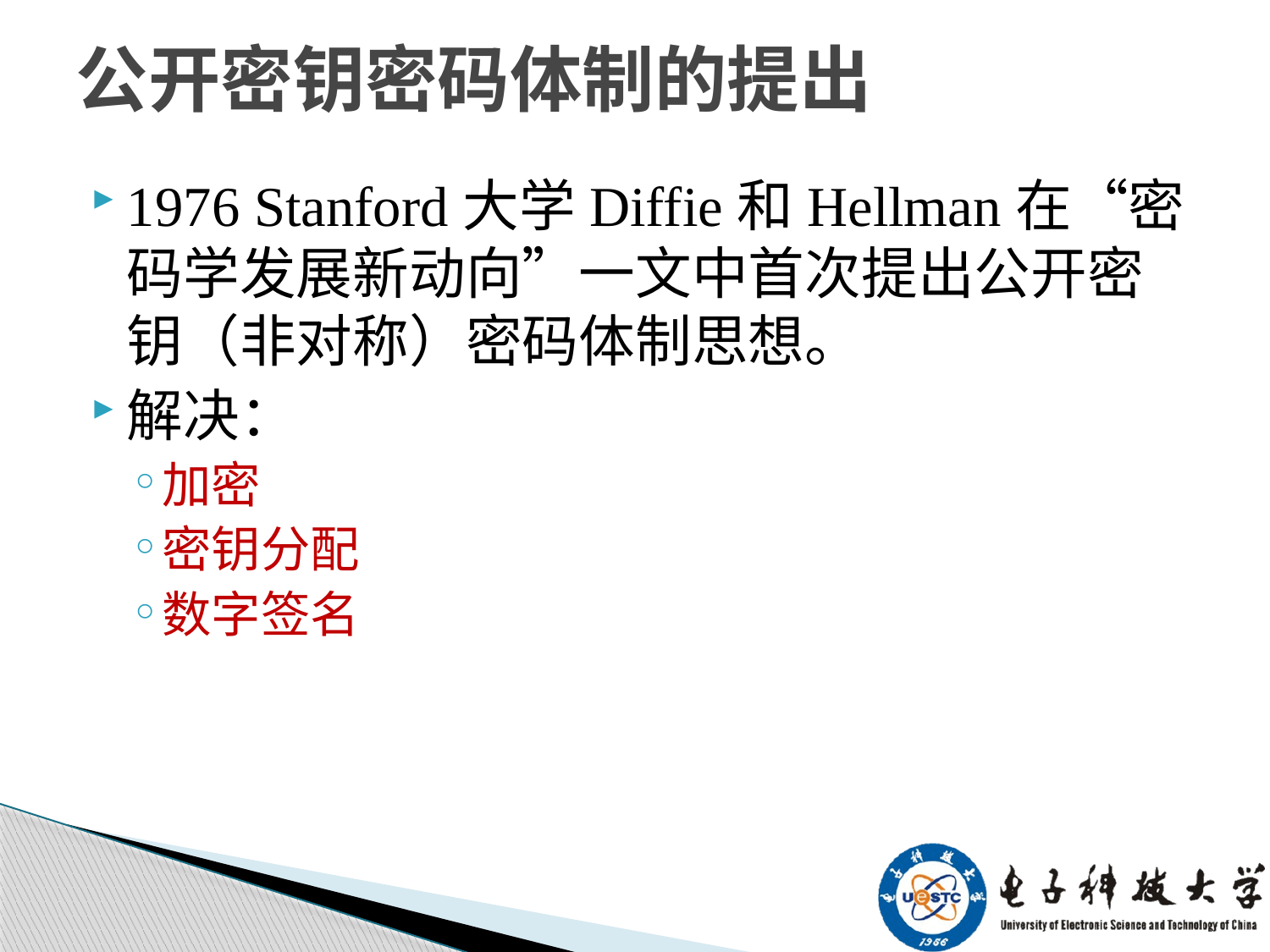

# 公开密钥密码体制的提出
1976 Stanford大学Diffie和Hellman在“密码学发展新动向”一文中首次提出公开密钥（非对称）密码体制思想。
解决：
加密
密钥分配
数字签名